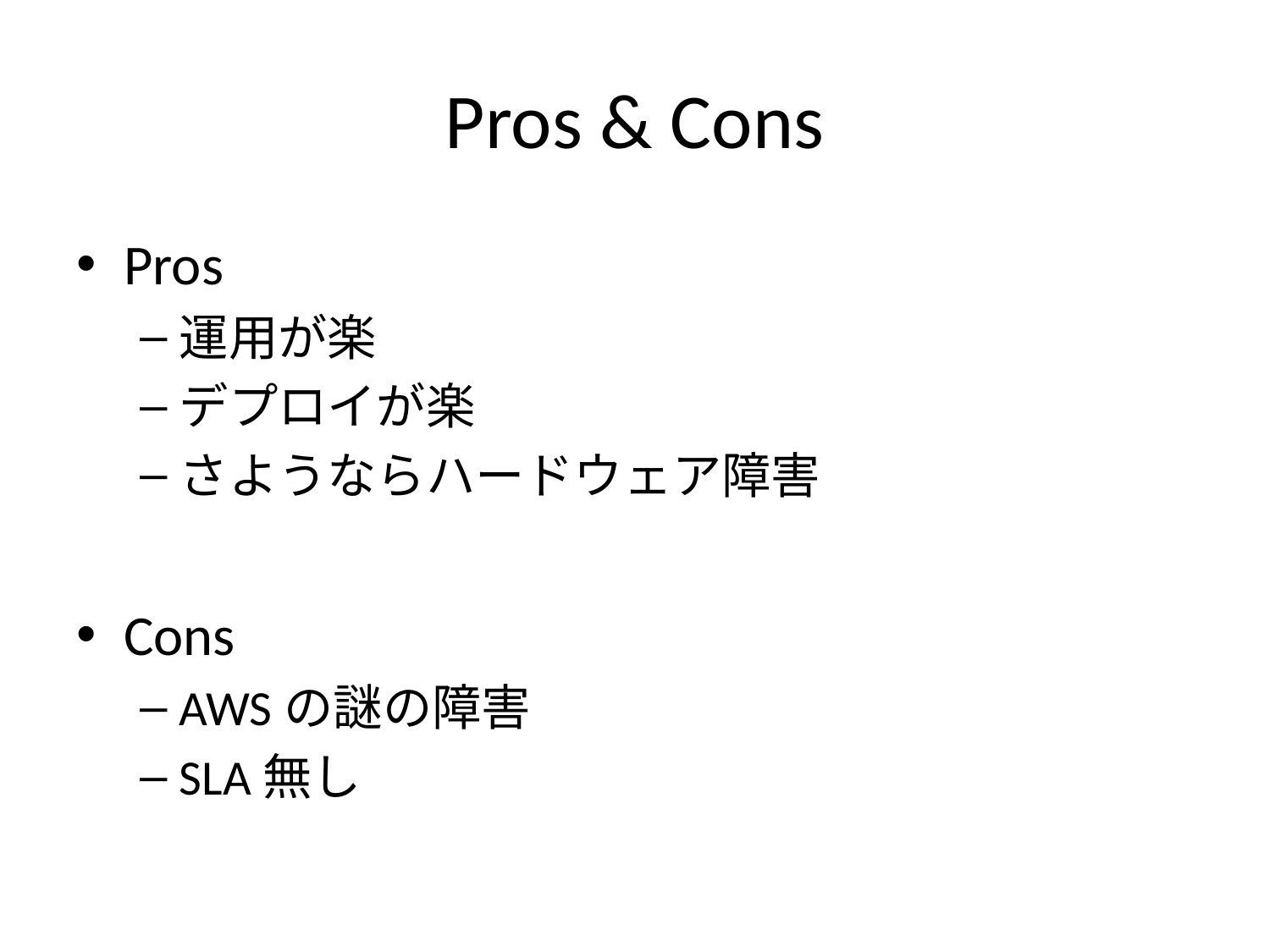

# Pros & Cons
Pros
運用が楽
デプロイが楽
さようならハードウェア障害

Cons
AWSの謎の障害
SLA無し